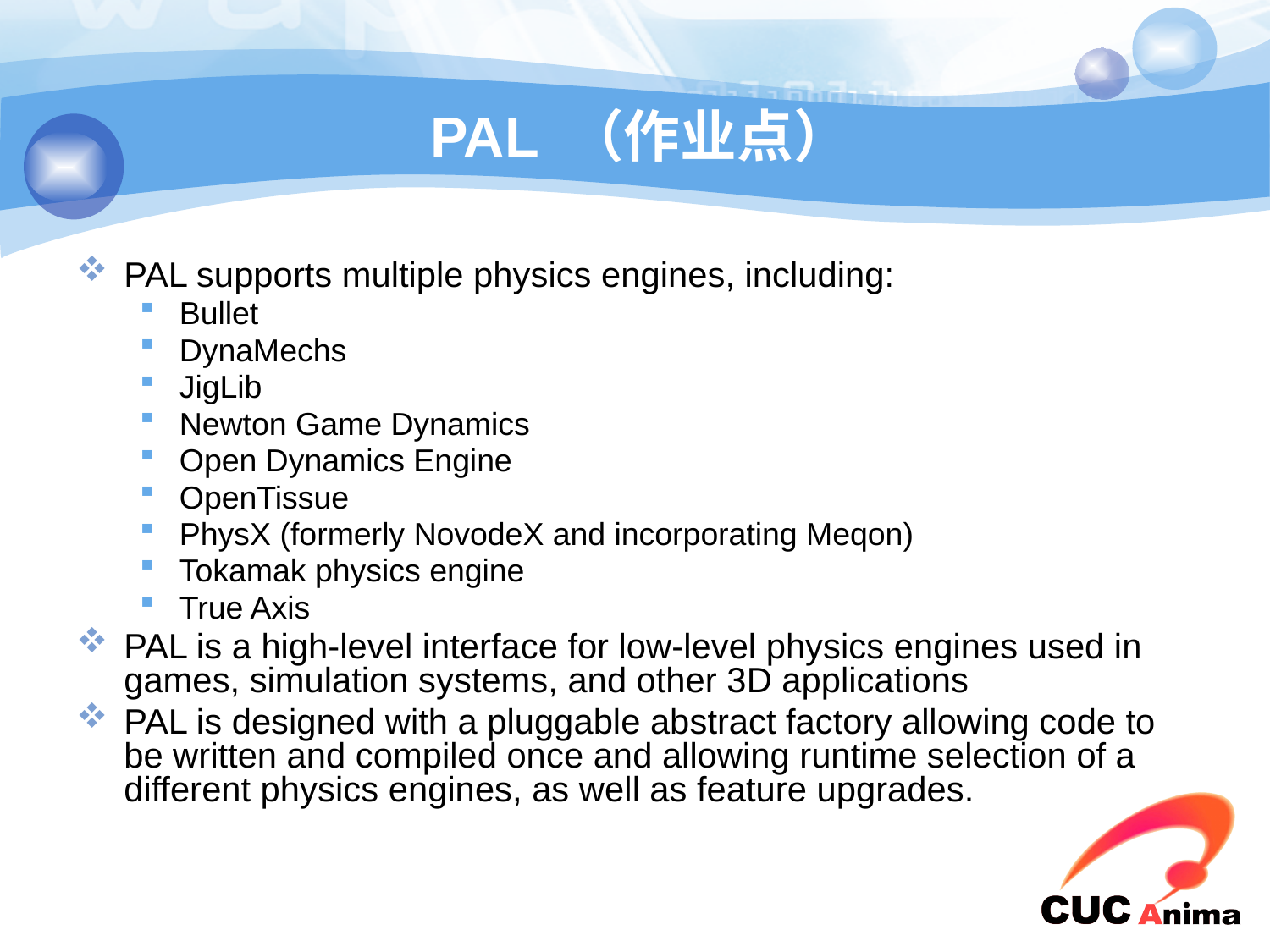

# PAL （作业点）
PAL supports multiple physics engines, including:
Bullet
DynaMechs
JigLib
Newton Game Dynamics
Open Dynamics Engine
OpenTissue
PhysX (formerly NovodeX and incorporating Meqon)
Tokamak physics engine
True Axis
PAL is a high-level interface for low-level physics engines used in games, simulation systems, and other 3D applications
PAL is designed with a pluggable abstract factory allowing code to be written and compiled once and allowing runtime selection of a different physics engines, as well as feature upgrades.